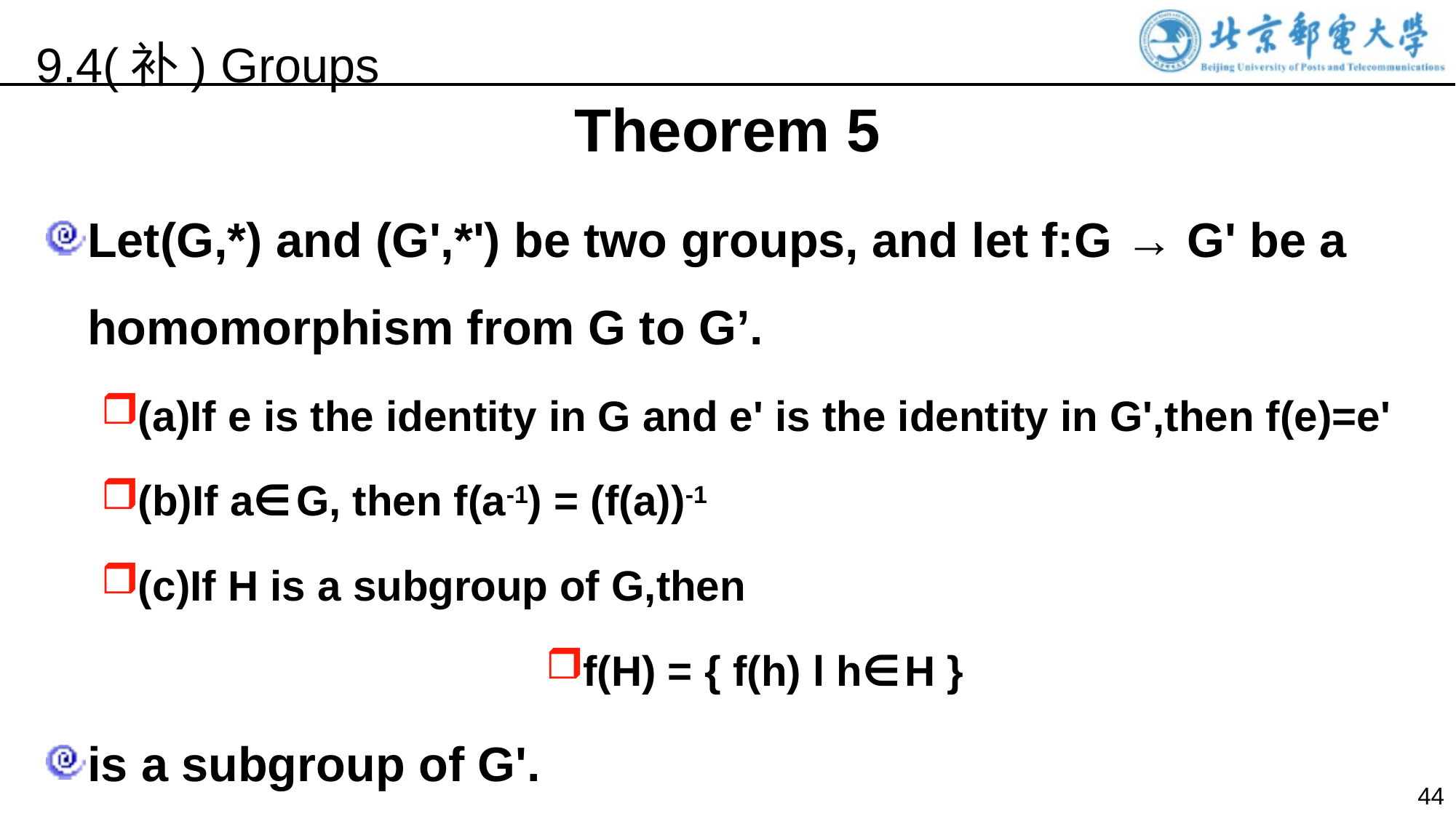

9.4(补) Groups
Theorem 5
Let(G,*) and (G',*') be two groups, and let f:G → G' be a homomorphism from G to G’.
(a)If e is the identity in G and e' is the identity in G',then f(e)=e'
(b)If a∈G, then f(a-1) = (f(a))-1
(c)If H is a subgroup of G,then
f(H) = { f(h) l h∈H }
is a subgroup of G'.